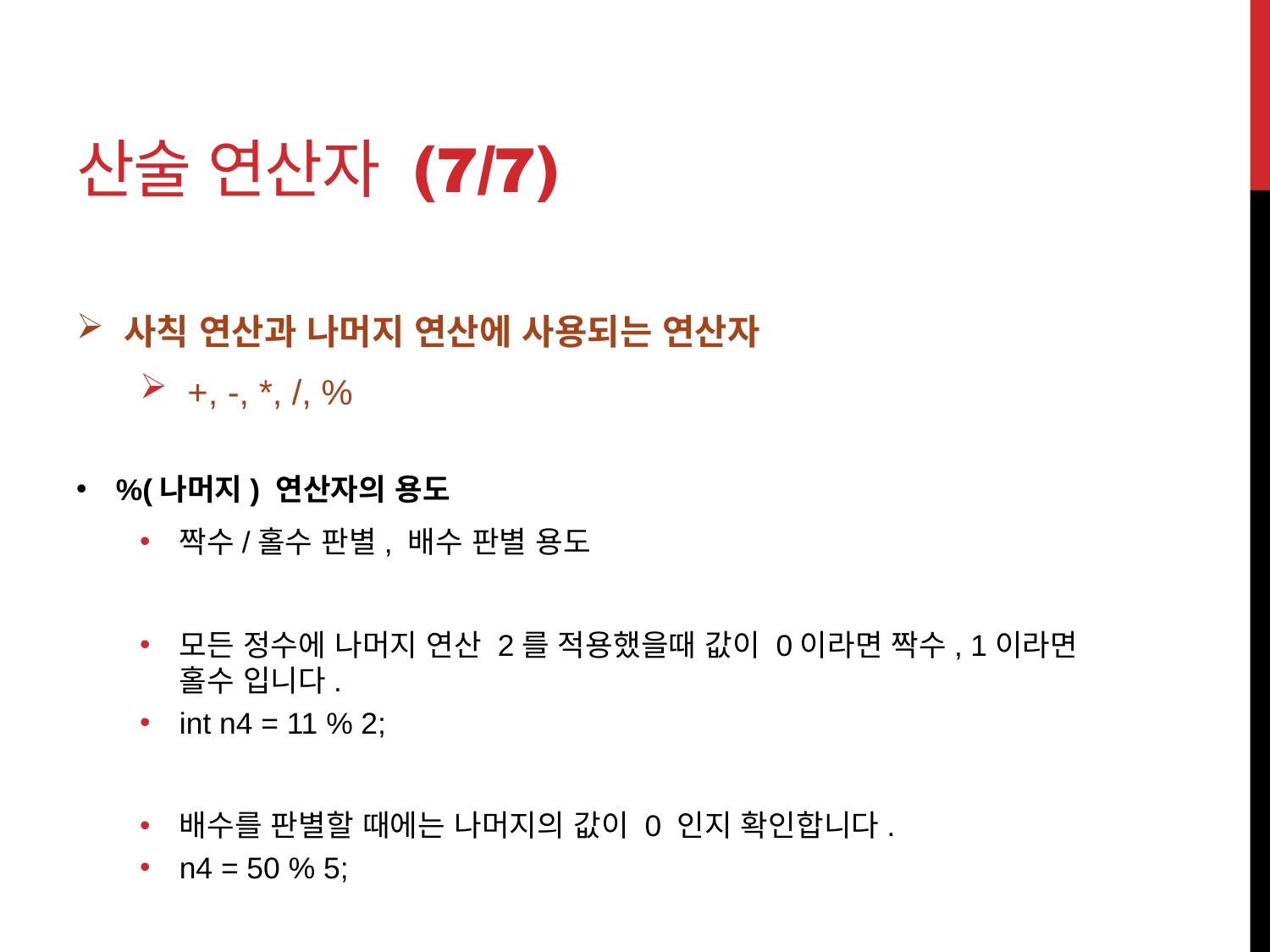

# 산술 연산자 (7/7)

사칙 연산과 나머지 연산에 사용되는 연산자
+, -, *, /, %

%(나머지) 연산자의 용도
짝수/홀수 판별, 배수 판별 용도

모든 정수에 나머지 연산 2를 적용했을때 값이 0이라면 짝수, 1이라면 홀수 입니다.
int n4 = 11 % 2;

배수를 판별할 때에는 나머지의 값이 0 인지 확인합니다.
n4 = 50 % 5;